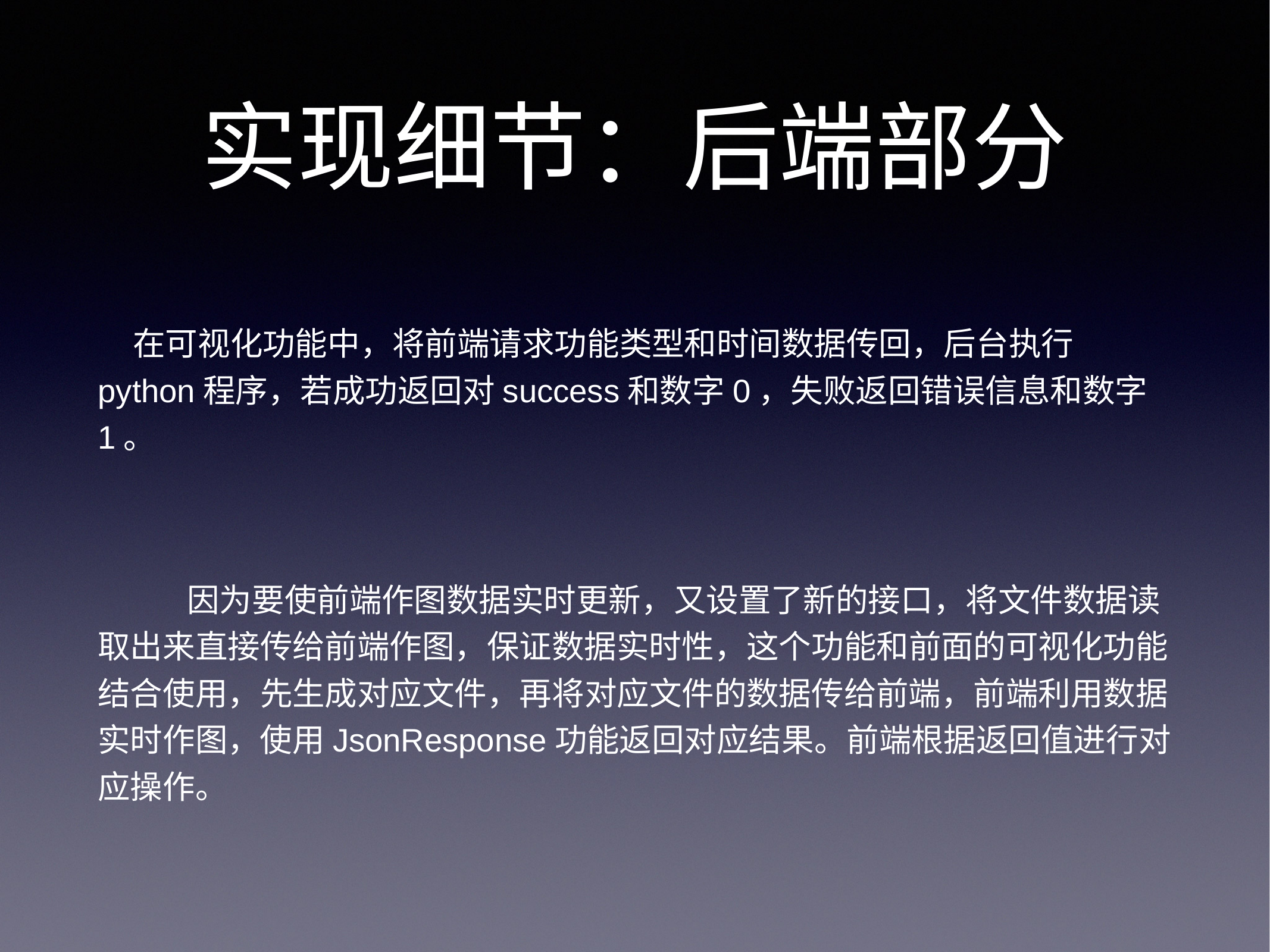

# 实现细节：后端部分
在可视化功能中，将前端请求功能类型和时间数据传回，后台执行python程序，若成功返回对success和数字0，失败返回错误信息和数字1。

	因为要使前端作图数据实时更新，又设置了新的接口，将文件数据读取出来直接传给前端作图，保证数据实时性，这个功能和前面的可视化功能结合使用，先生成对应文件，再将对应文件的数据传给前端，前端利用数据实时作图，使用JsonResponse功能返回对应结果。前端根据返回值进行对应操作。